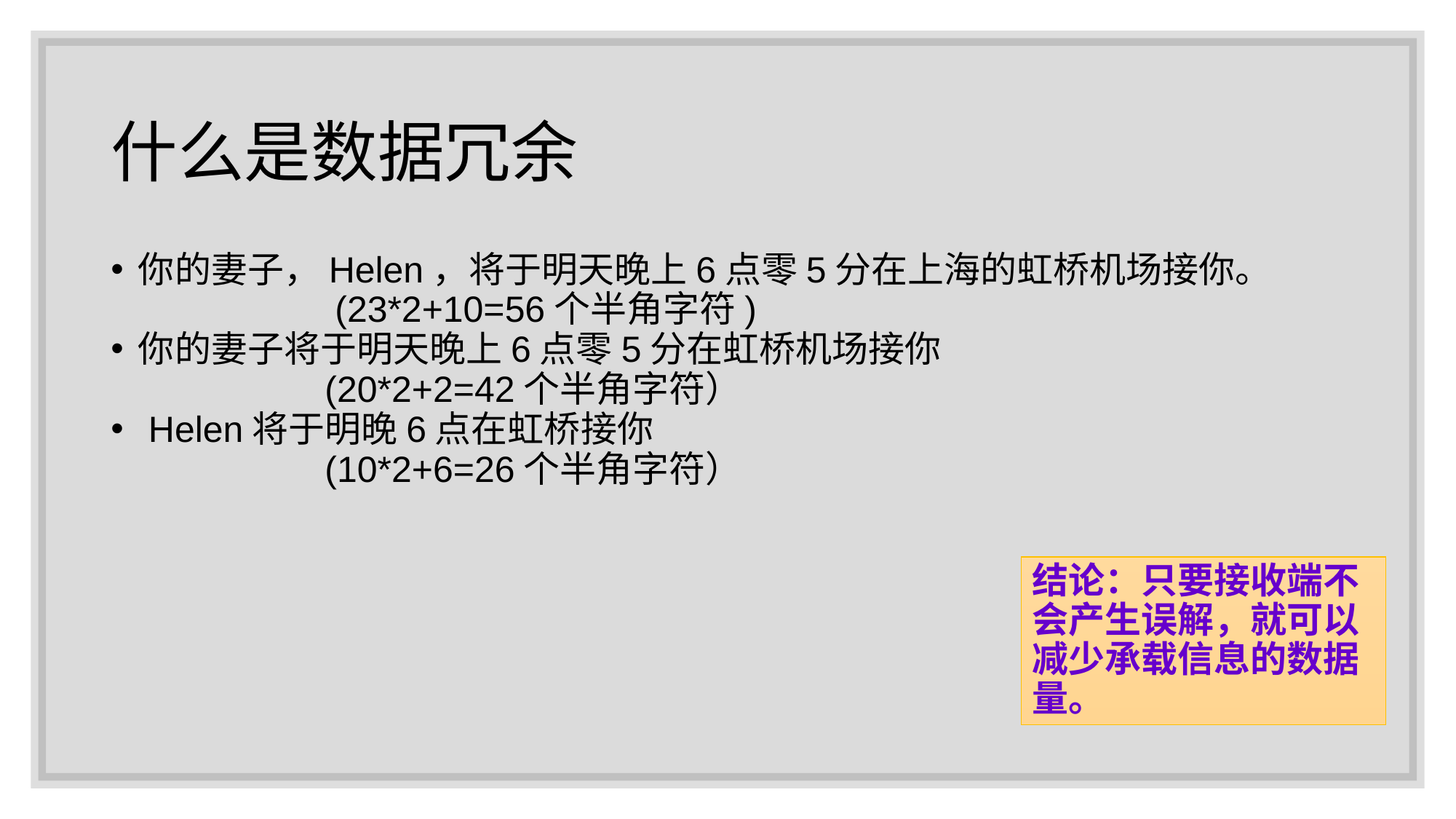

# 什么是数据冗余
你的妻子，Helen，将于明天晚上6点零5分在上海的虹桥机场接你。
                      (23*2+10=56个半角字符)
你的妻子将于明天晚上6点零5分在虹桥机场接你
                     (20*2+2=42个半角字符）
 Helen将于明晚6点在虹桥接你
                     (10*2+6=26个半角字符）

结论：只要接收端不会产生误解，就可以减少承载信息的数据量。